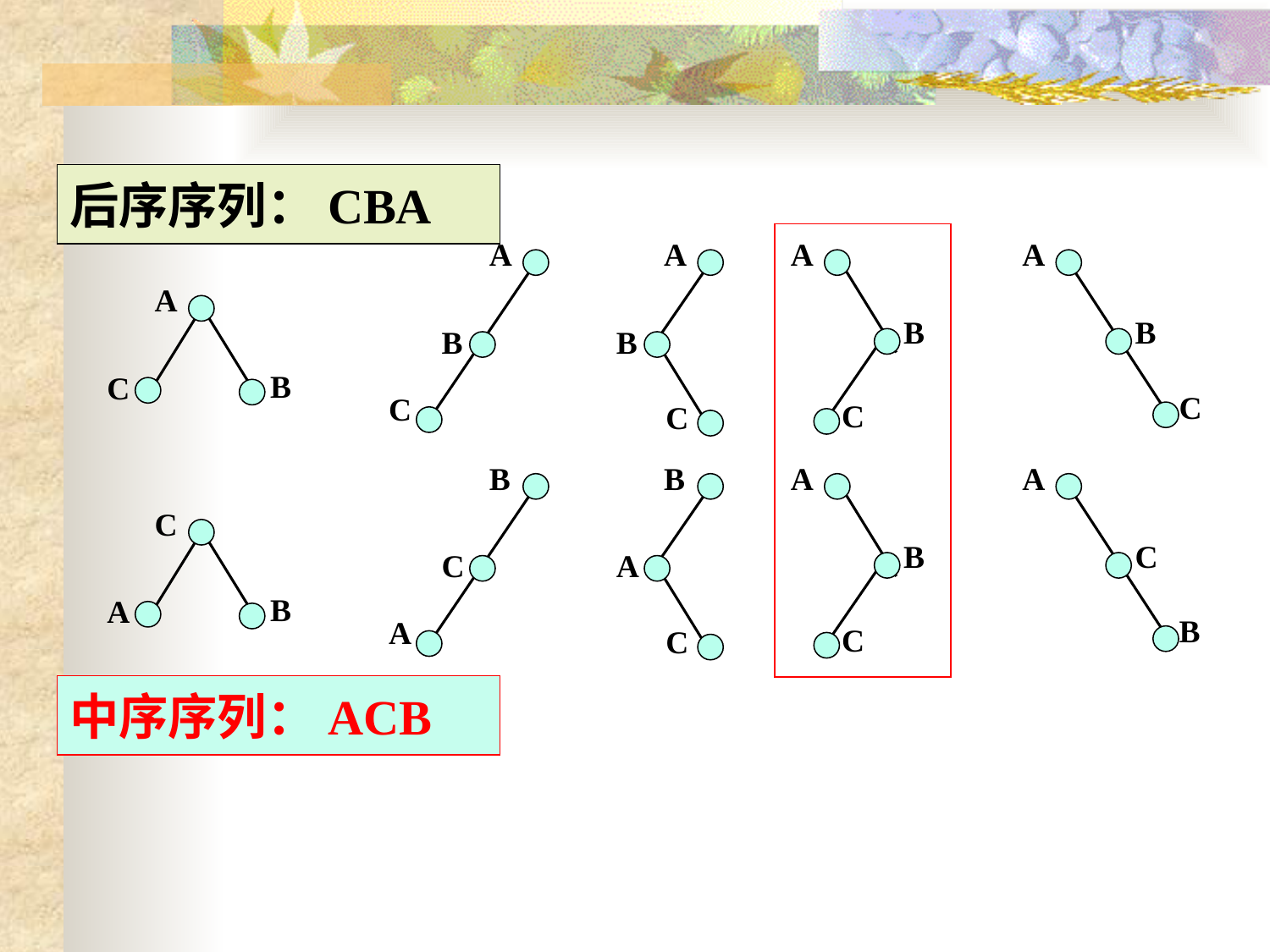

后序序列：CBA
A

B

C

A

B

C

A

B

C

A

B

C

A

B
C

B

C

A

B

A

C

A

B

C

A

C

B

C

B
A

中序序列：ACB